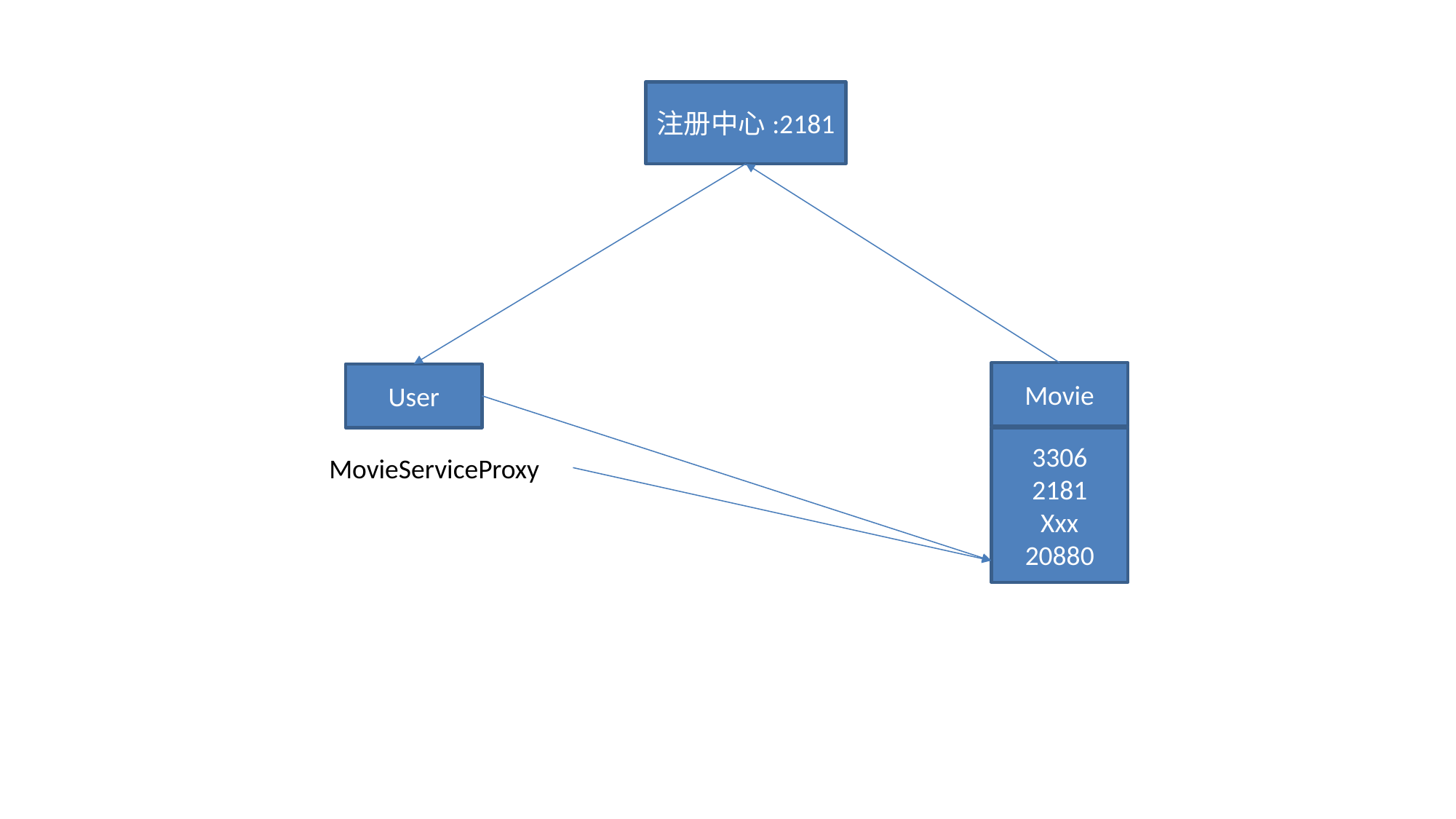

注册中心:2181
Movie
User
3306
2181
Xxx
20880
MovieServiceProxy